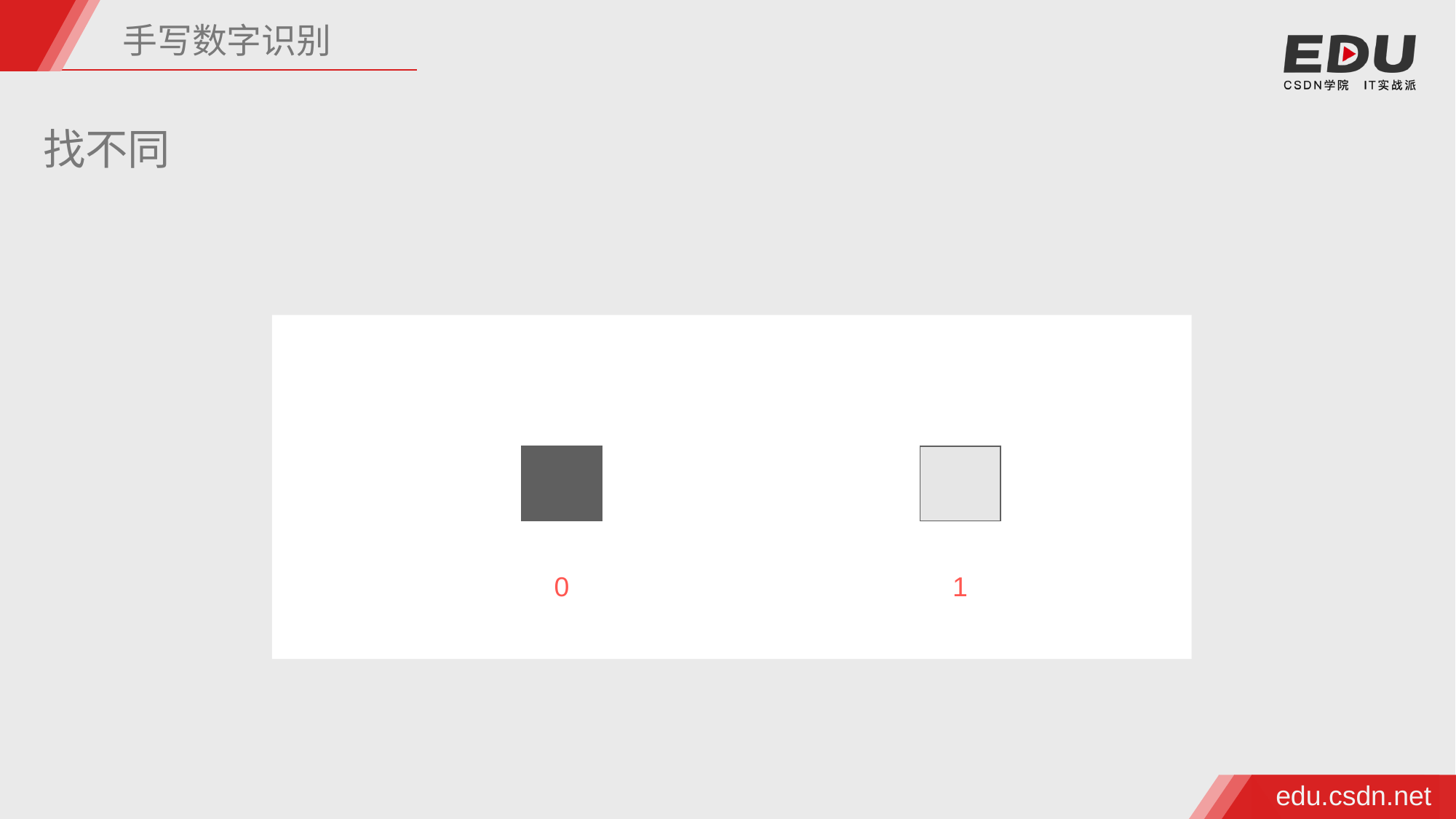

手写数字识别
找不同

|  |
| --- |
|  |
| --- |
0
1